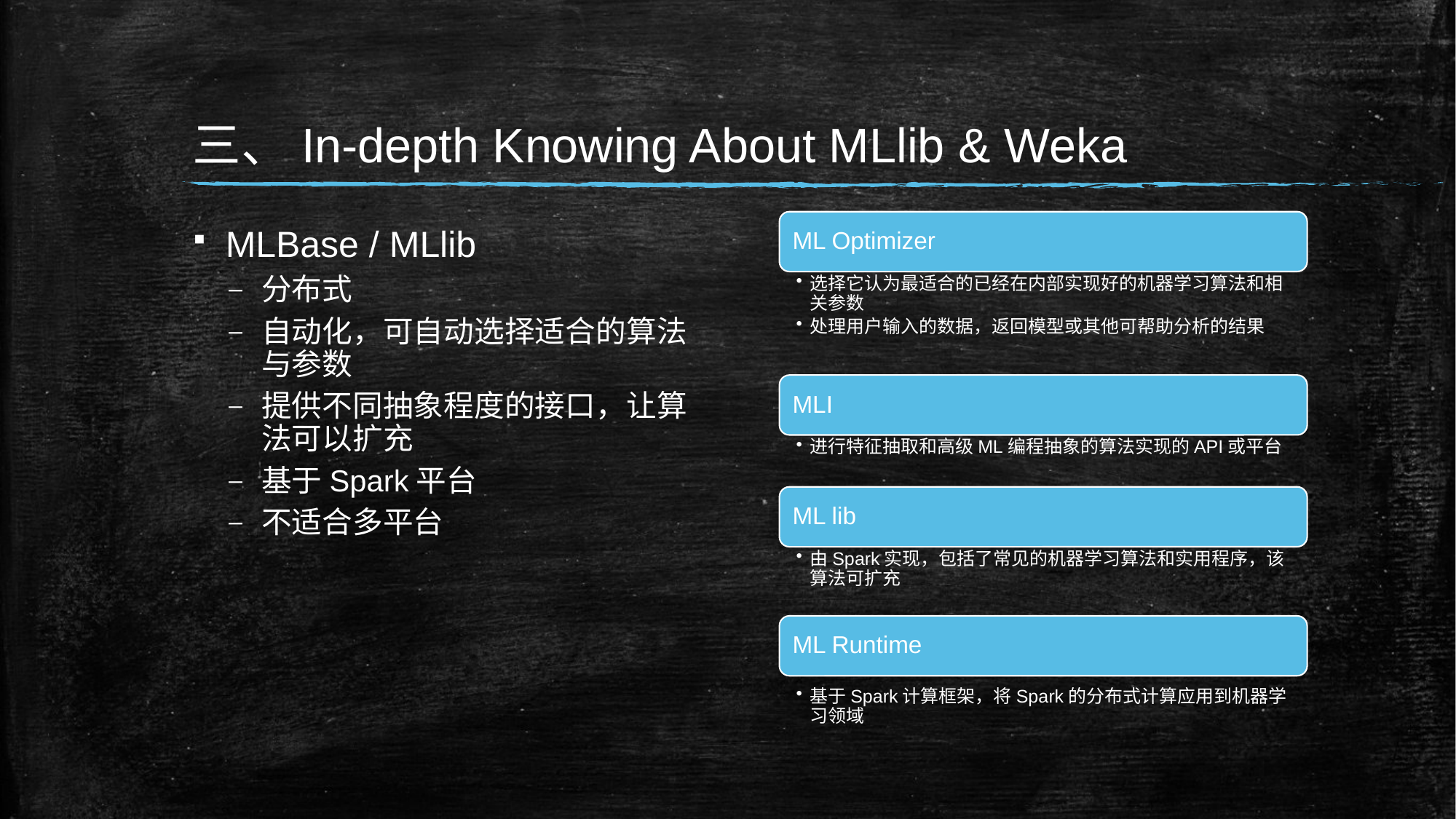

# 三、In-depth Knowing About MLlib & Weka
ML Optimizer
选择它认为最适合的已经在内部实现好的机器学习算法和相关参数
处理用户输入的数据，返回模型或其他可帮助分析的结果
MLI
进行特征抽取和高级ML编程抽象的算法实现的API或平台
ML lib
由Spark实现，包括了常见的机器学习算法和实用程序，该算法可扩充
ML Runtime
基于Spark计算框架，将Spark的分布式计算应用到机器学习领域
MLBase / MLlib
分布式
自动化，可自动选择适合的算法与参数
提供不同抽象程度的接口，让算法可以扩充
基于Spark平台
不适合多平台